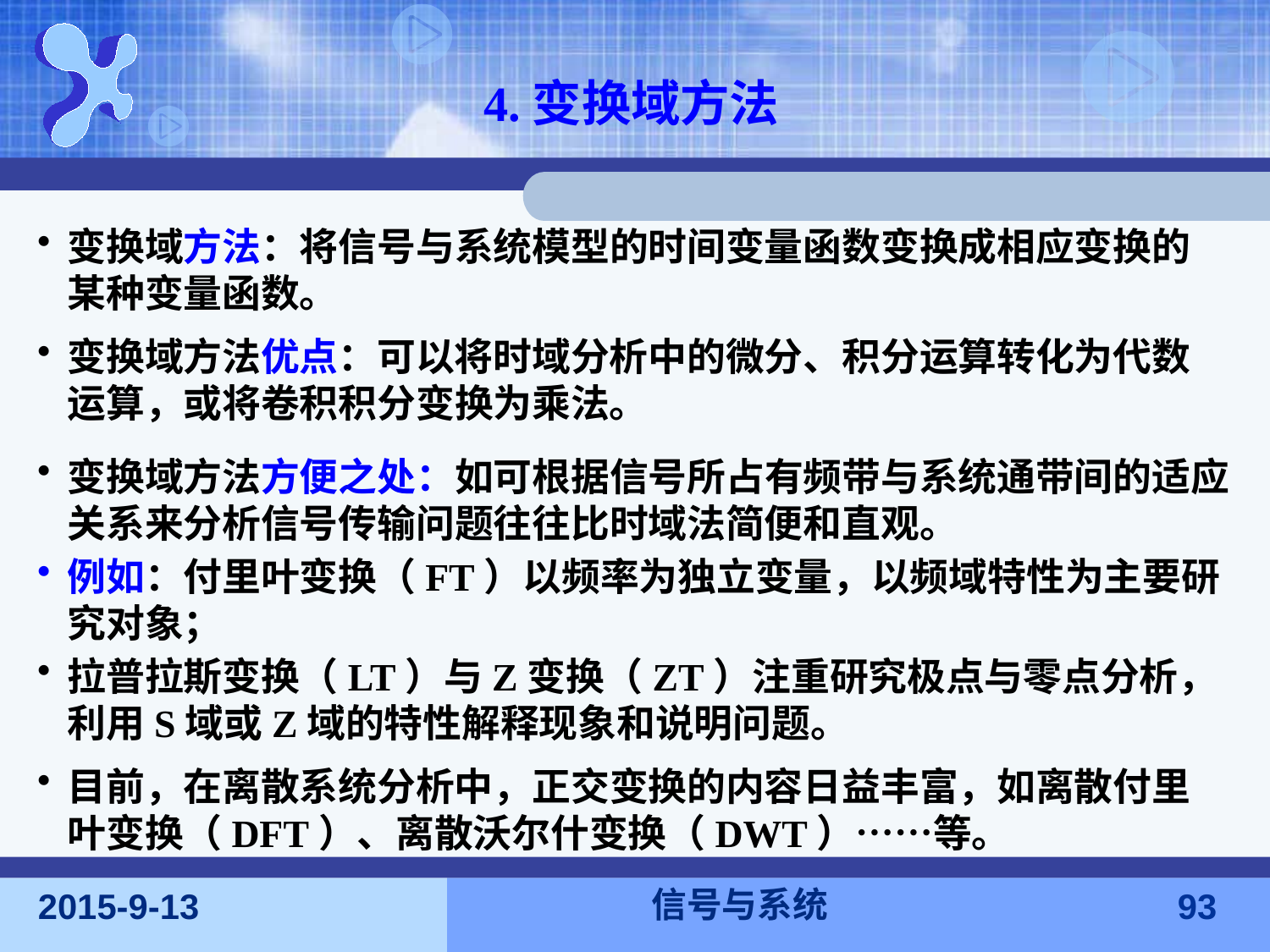

4.变换域方法
变换域方法：将信号与系统模型的时间变量函数变换成相应变换的某种变量函数。
变换域方法优点：可以将时域分析中的微分、积分运算转化为代数运算，或将卷积积分变换为乘法。
变换域方法方便之处：如可根据信号所占有频带与系统通带间的适应关系来分析信号传输问题往往比时域法简便和直观。
例如：付里叶变换（FT）以频率为独立变量，以频域特性为主要研究对象；
拉普拉斯变换（LT）与Z变换（ZT）注重研究极点与零点分析，利用S域或Z域的特性解释现象和说明问题。
目前，在离散系统分析中，正交变换的内容日益丰富，如离散付里叶变换（DFT）、离散沃尔什变换（DWT）……等。
信号与系统
2015-9-13
93